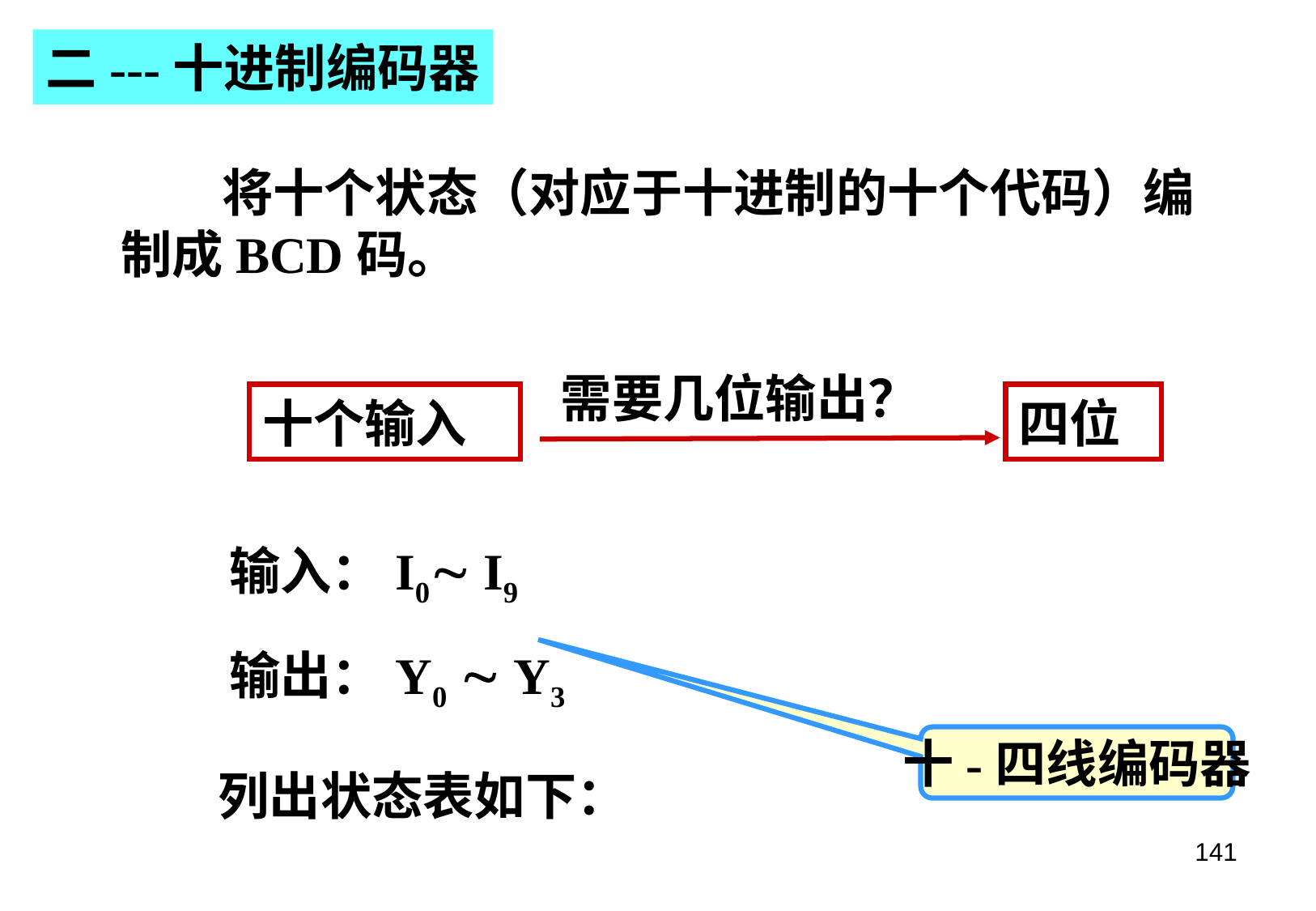

二---十进制编码器
将十个状态（对应于十进制的十个代码）编制成BCD码。
需要几位输出？

十个输入
四位
输入：I0∼ I9
输出：Y0 ∼ Y3
十-四线编码器
列出状态表如下：
141